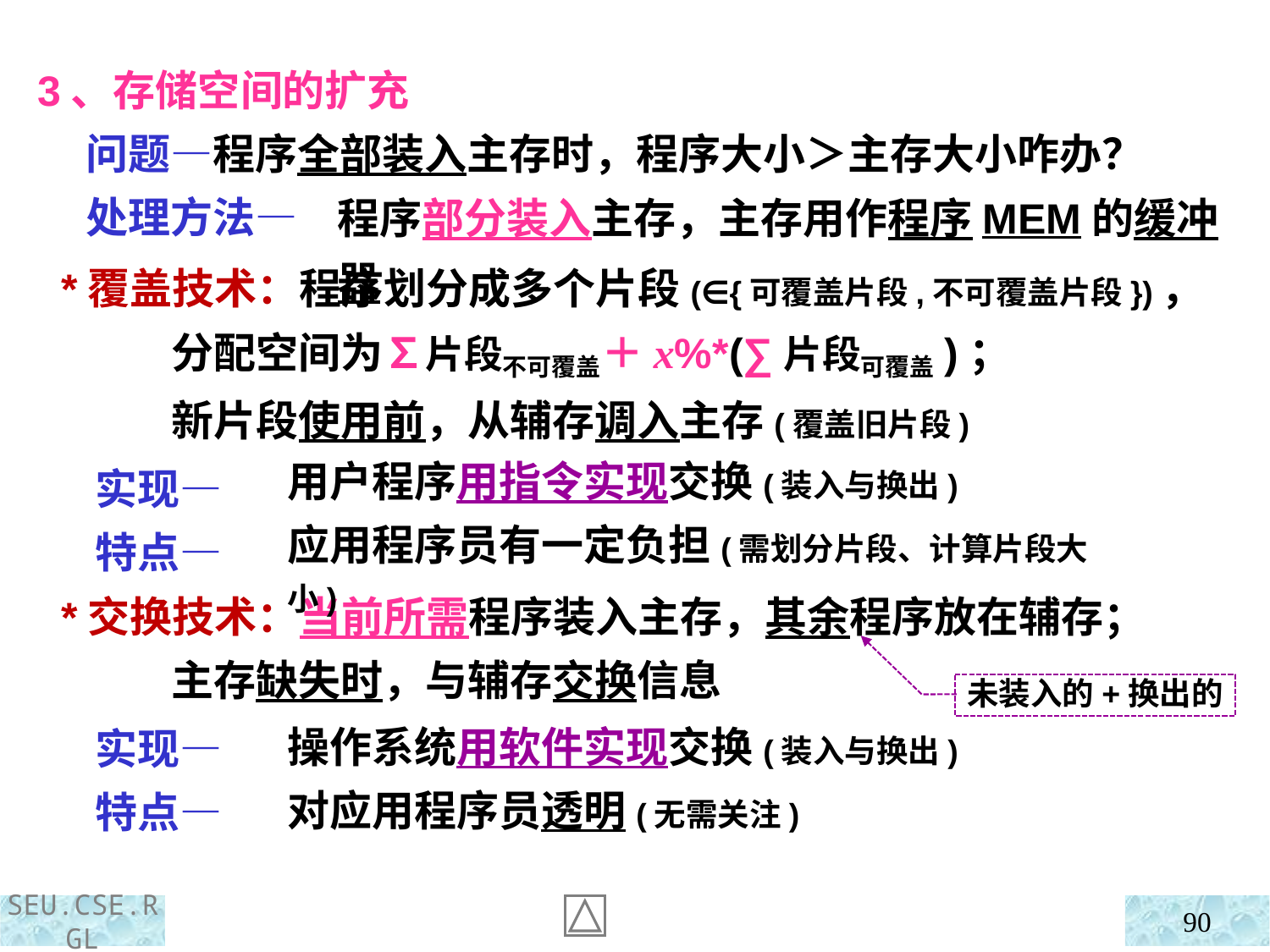

3、存储空间的扩充
    问题—程序全部装入主存时，程序大小＞主存大小咋办？
    处理方法—
程序部分装入主存，主存用作程序MEM的缓冲器
  *覆盖技术：程序划分成多个片段(∈{可覆盖片段,不可覆盖片段})，
             分配空间为∑片段不可覆盖＋x%*(∑片段可覆盖)；
             新片段使用前，从辅存调入主存(覆盖旧片段)
     实现—
     特点—
用户程序用指令实现交换(装入与换出)
应用程序员有一定负担(需划分片段、计算片段大小)
  *交换技术：当前所需程序装入主存，其余程序放在辅存；
             主存缺失时，与辅存交换信息
     实现—
     特点—
未装入的+换出的
操作系统用软件实现交换(装入与换出)
对应用程序员透明(无需关注)
90